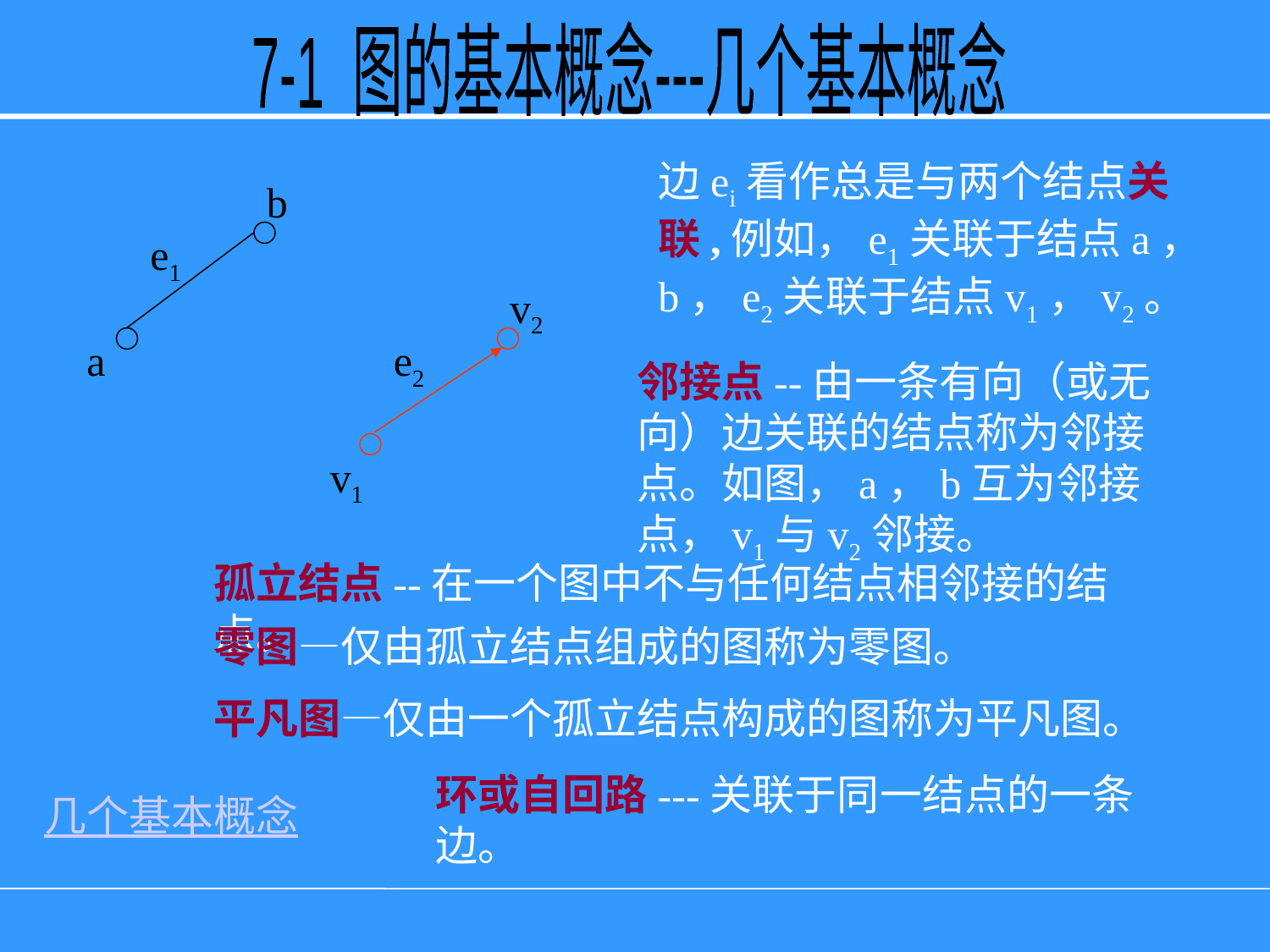

7-1  图的基本概念---几个基本概念

边ei看作总是与两个结点关联,例如，e1关联于结点a，b，e2关联于结点v1，v2。
b
e1

a

v2
e2

v1
邻接点--由一条有向（或无向）边关联的结点称为邻接点。如图，a，b互为邻接点，v1与v2邻接。
孤立结点--在一个图中不与任何结点相邻接的结点。

零图—仅由孤立结点组成的图称为零图。
平凡图—仅由一个孤立结点构成的图称为平凡图。
环或自回路---关联于同一结点的一条边。
几个基本概念